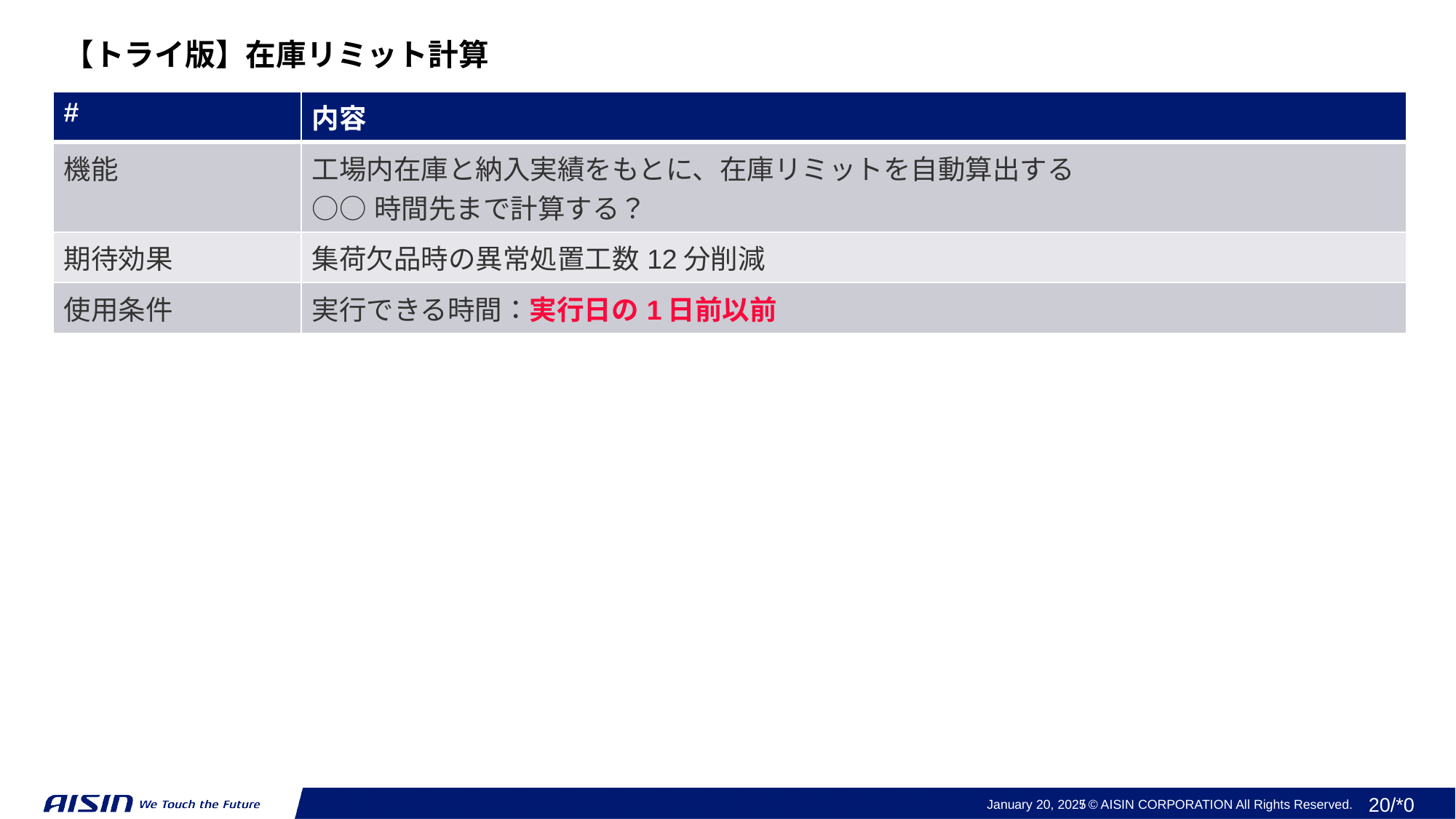

【トライ版】在庫リミット計算
| # | 内容 |
| --- | --- |
| 機能 | 工場内在庫と納入実績をもとに、在庫リミットを自動算出する ○○時間先まで計算する？ |
| 期待効果 | 集荷欠品時の異常処置工数12分削減 |
| 使用条件 | 実行できる時間：実行日の1日前以前 |

January 20, 2025